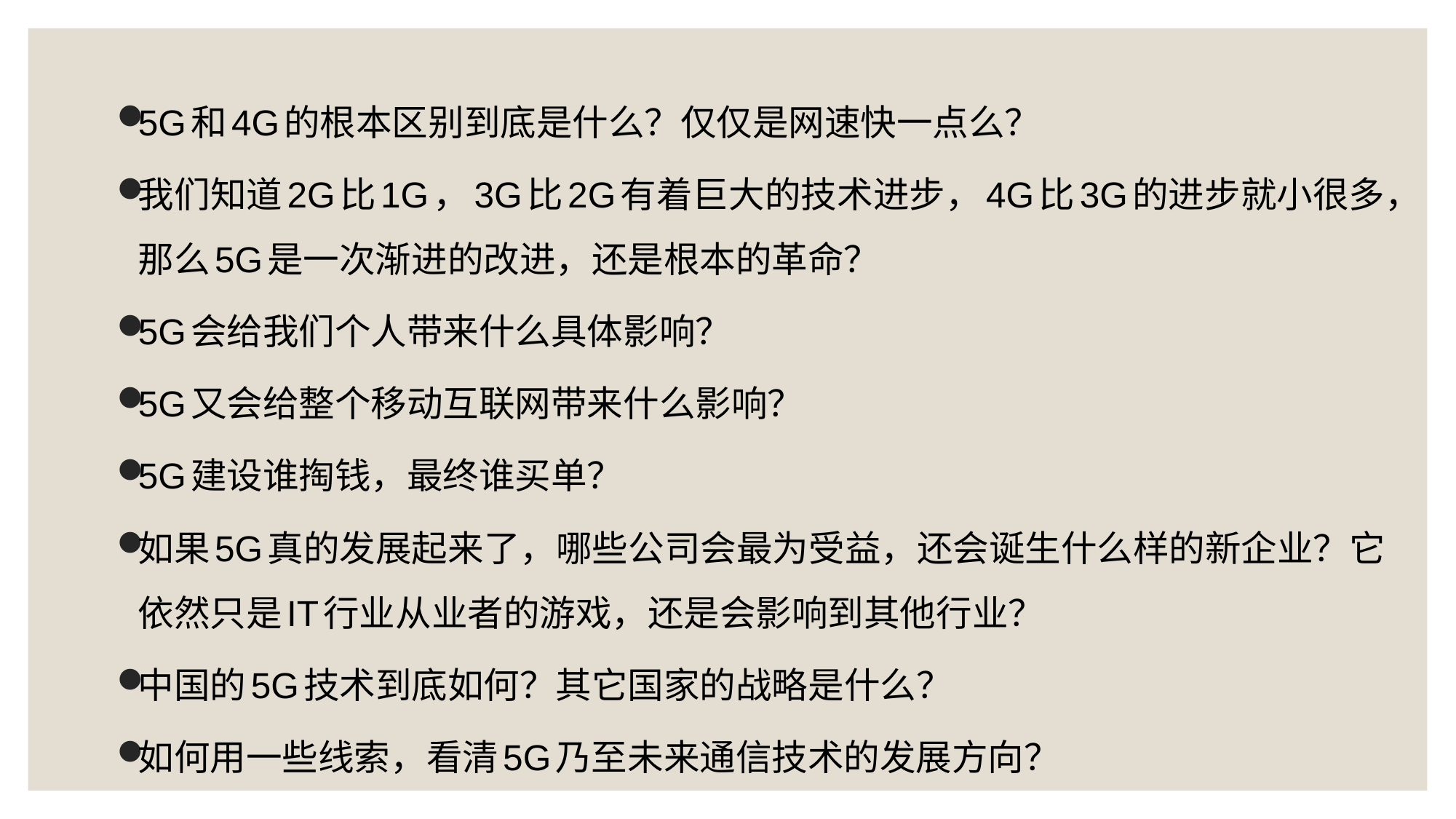

5G和4G的根本区别到底是什么？仅仅是网速快一点么？
我们知道2G比1G，3G比2G有着巨大的技术进步，4G比3G的进步就小很多，那么5G是一次渐进的改进，还是根本的革命？
5G会给我们个人带来什么具体影响？
5G又会给整个移动互联网带来什么影响？
5G建设谁掏钱，最终谁买单？
如果5G真的发展起来了，哪些公司会最为受益，还会诞生什么样的新企业？它依然只是IT行业从业者的游戏，还是会影响到其他行业？
中国的5G技术到底如何？其它国家的战略是什么？
如何用一些线索，看清5G乃至未来通信技术的发展方向？